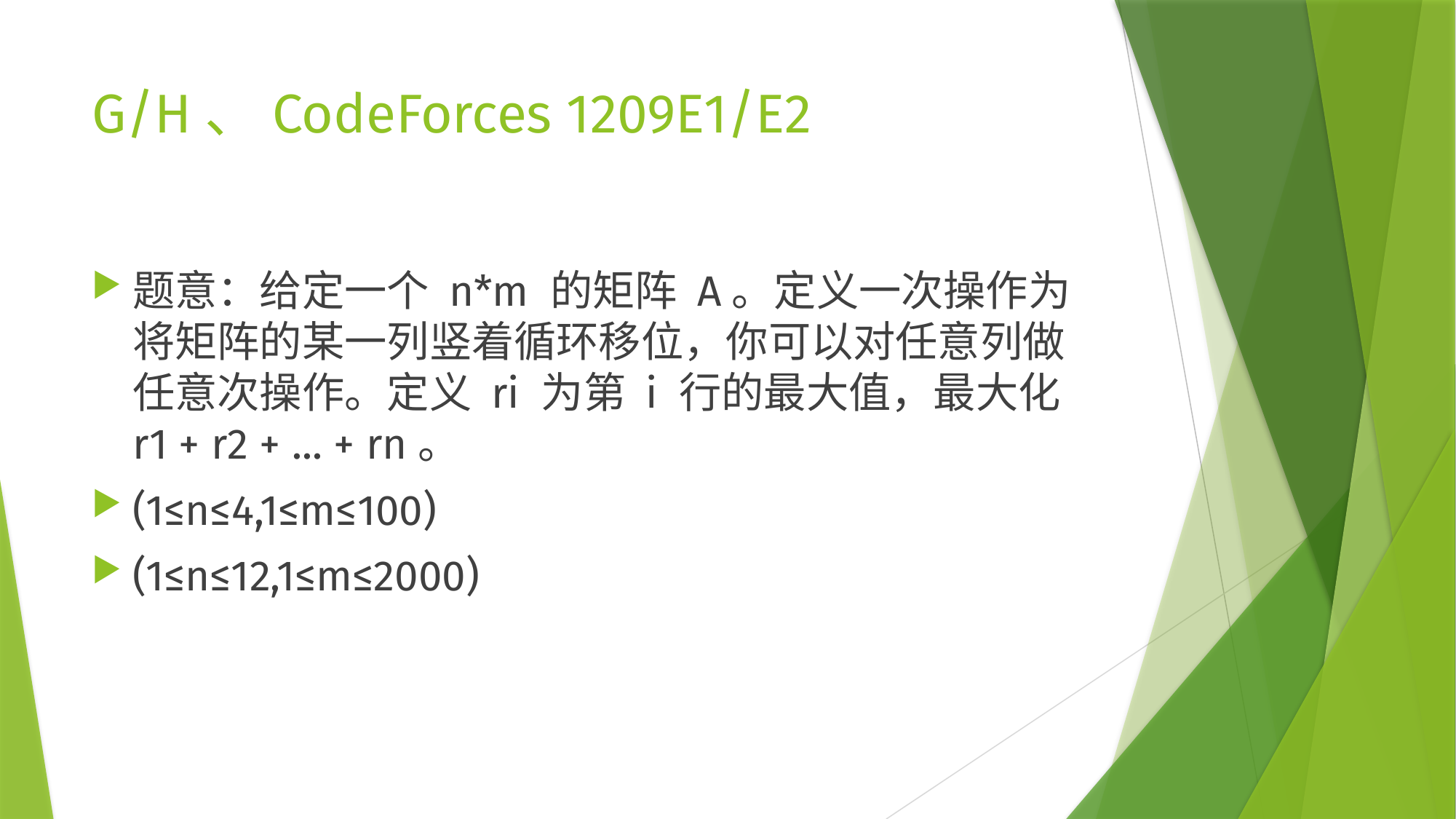

# G/H、CodeForces 1209E1/E2
题意：给定一个 n*m 的矩阵 A。定义一次操作为将矩阵的某一列竖着循环移位，你可以对任意列做任意次操作。定义 ri 为第 i 行的最大值，最大化 r1 + r2 + ... + rn。
(1≤n≤4,1≤m≤100)
(1≤n≤12,1≤m≤2000)